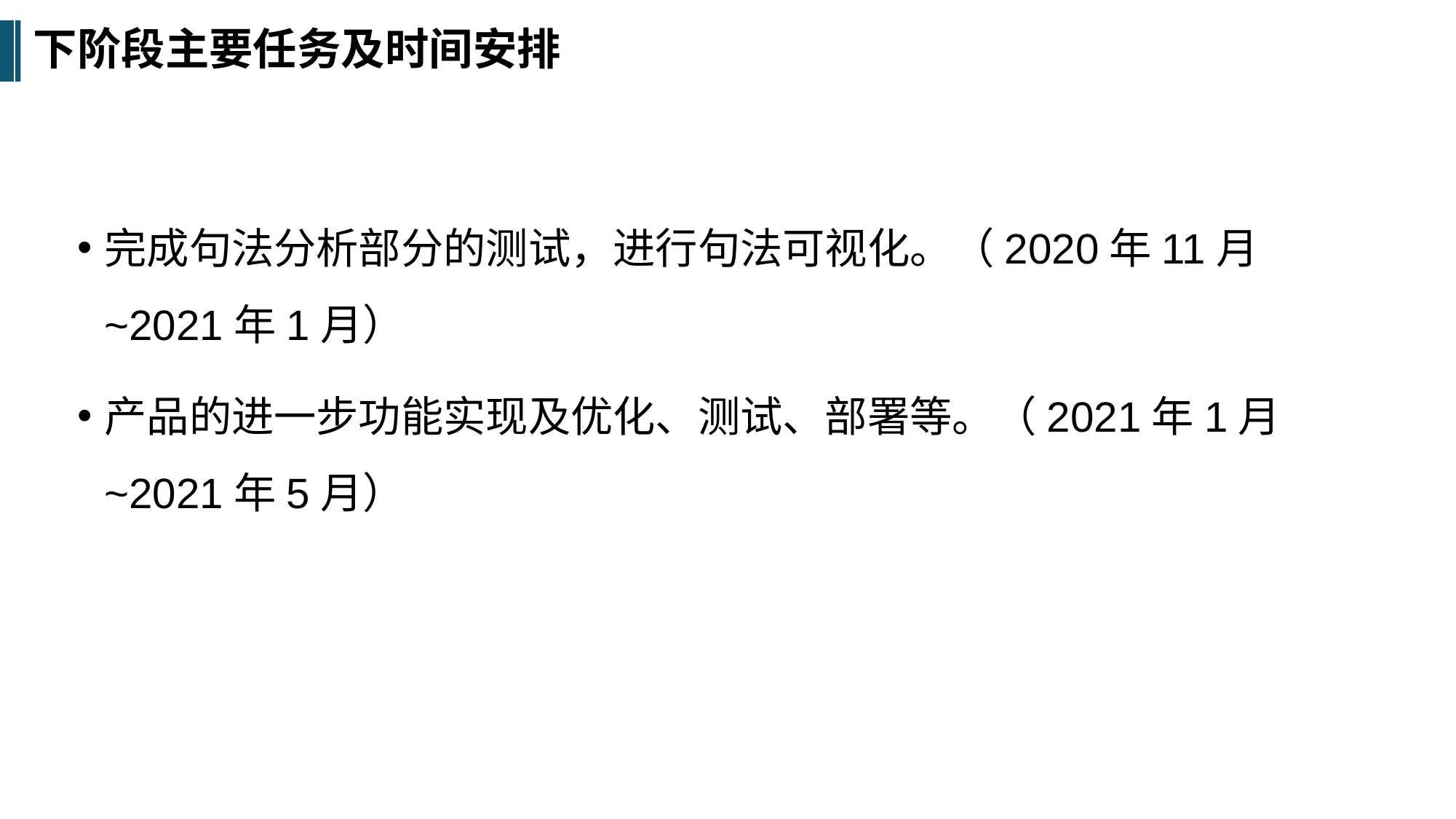

下阶段主要任务及时间安排
完成句法分析部分的测试，进行句法可视化。（2020年11月~2021年1月）
产品的进一步功能实现及优化、测试、部署等。（2021年1月~2021年5月）